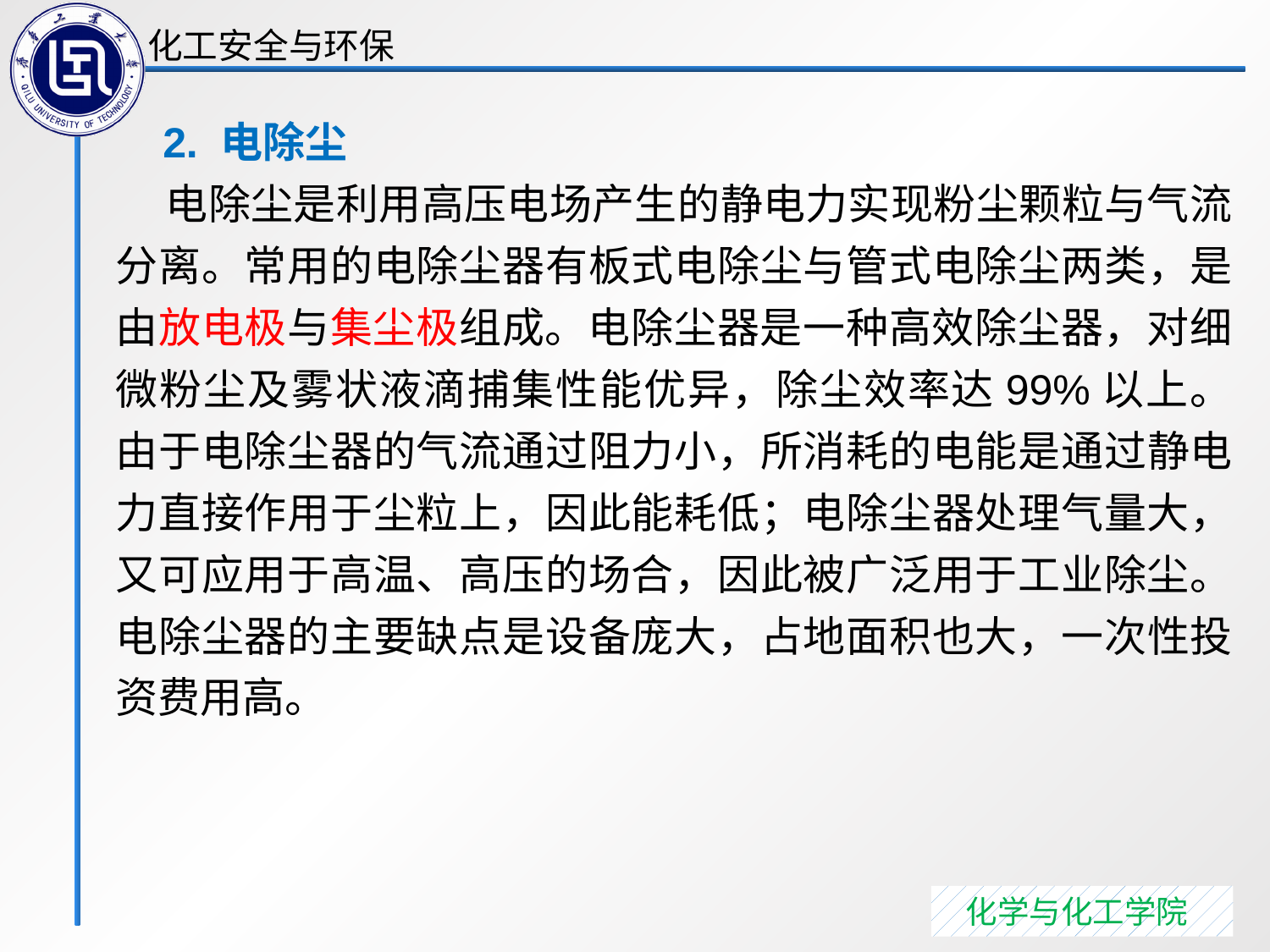

2. 电除尘
    电除尘是利用高压电场产生的静电力实现粉尘颗粒与气流分离。常用的电除尘器有板式电除尘与管式电除尘两类，是由放电极与集尘极组成。电除尘器是一种高效除尘器，对细微粉尘及雾状液滴捕集性能优异，除尘效率达99%以上。由于电除尘器的气流通过阻力小，所消耗的电能是通过静电力直接作用于尘粒上，因此能耗低；电除尘器处理气量大，又可应用于高温、高压的场合，因此被广泛用于工业除尘。电除尘器的主要缺点是设备庞大，占地面积也大，一次性投资费用高。